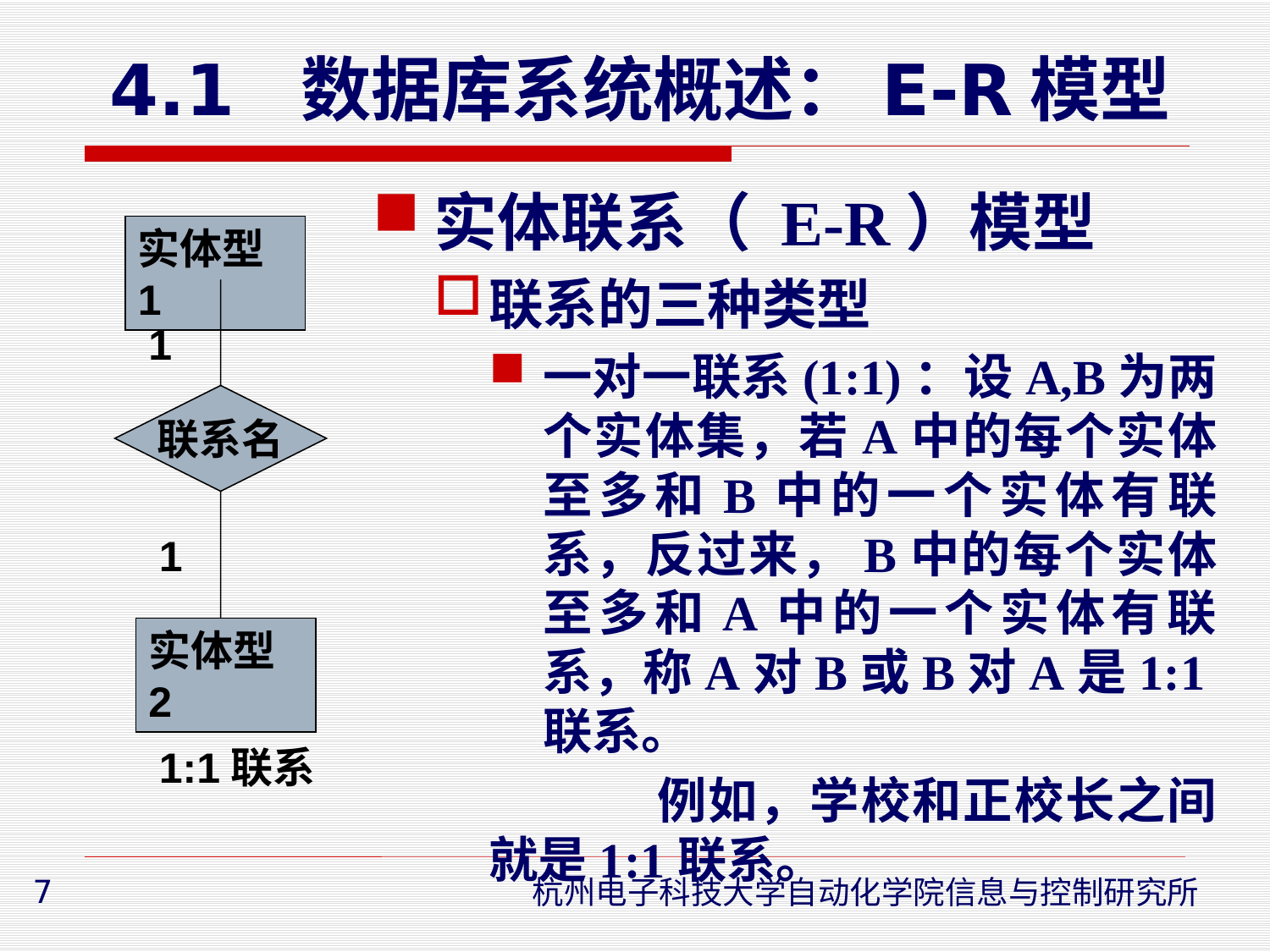

# 4.1  数据库系统概述：E-R模型
实体联系（ E-R）模型
联系的三种类型
一对一联系(1:1)：设A,B为两个实体集，若A中的每个实体至多和B中的一个实体有联系，反过来，B中的每个实体至多和A中的一个实体有联系，称A对B或B对A是1:1联系。
		  例如，学校和正校长之间就是1:1联系。

实体型1

1
联系名

1
实体型2
1:1联系